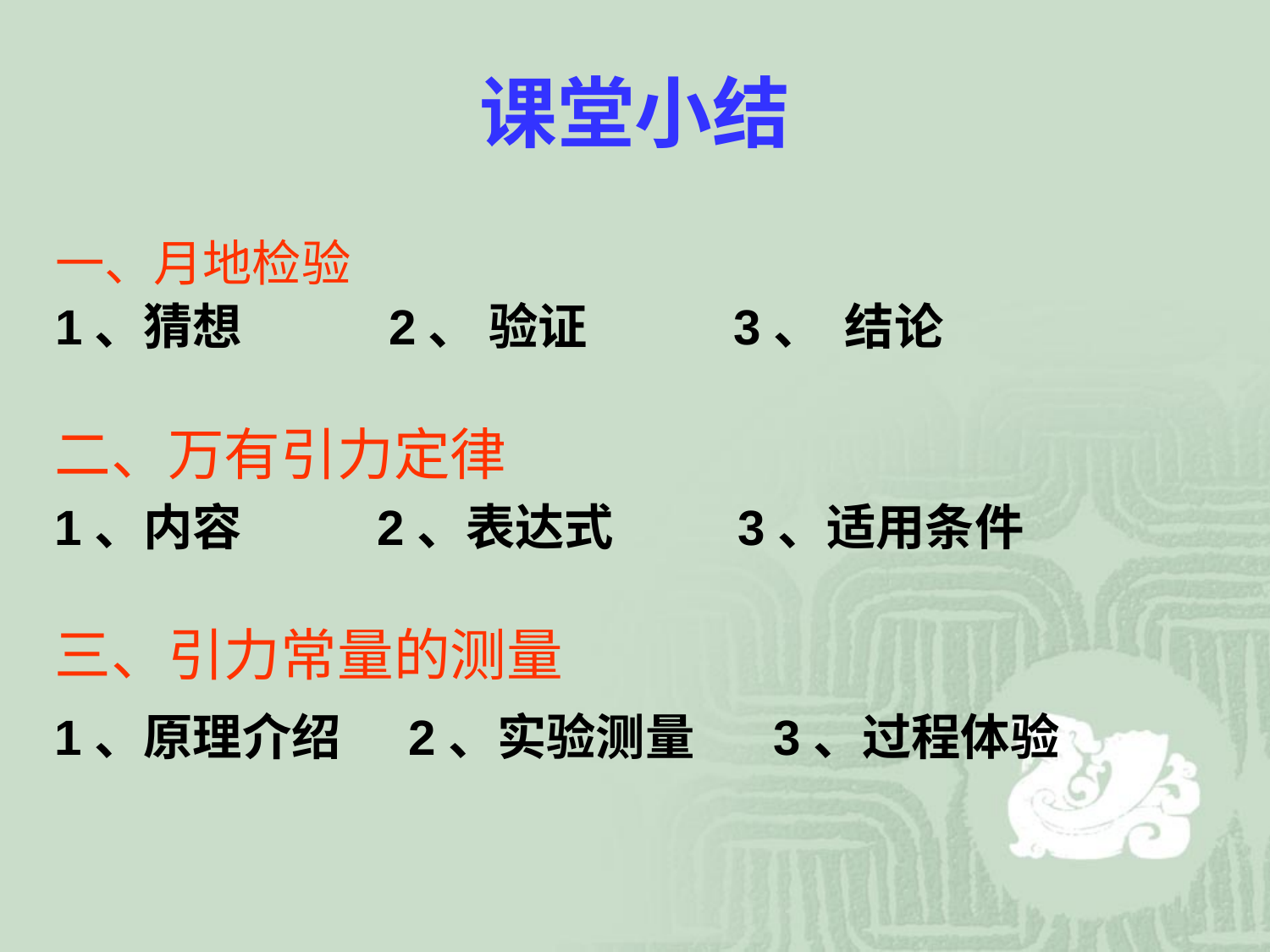

# 课堂小结
一、月地检验
1、猜想            2、 验证            3、  结论
二、万有引力定律
1、内容           2、表达式          3、适用条件
三、引力常量的测量
1、原理介绍     2、实验测量      3、过程体验